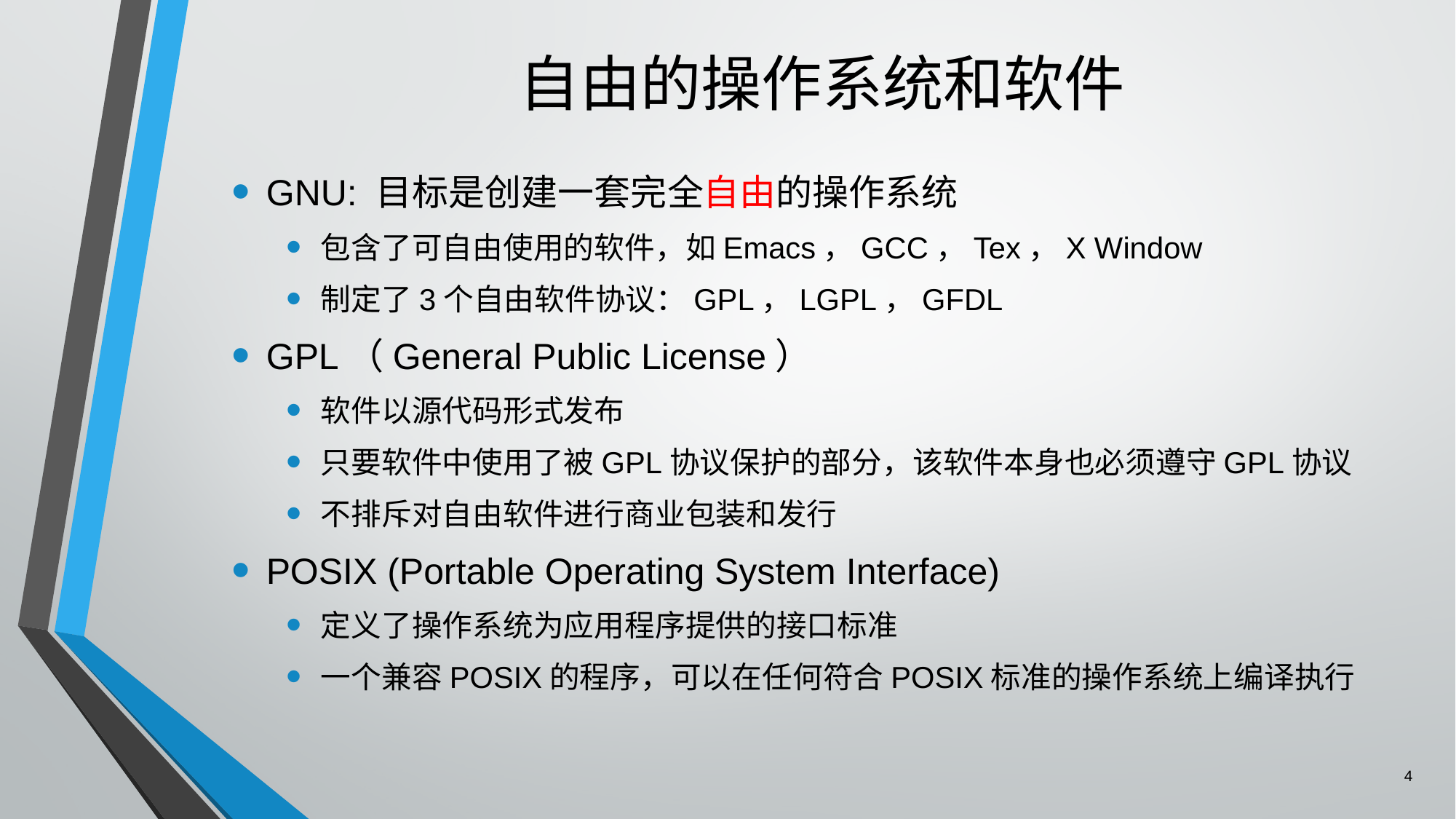

# 自由的操作系统和软件
GNU: 目标是创建一套完全自由的操作系统
包含了可自由使用的软件，如Emacs，GCC，Tex，X Window
制定了3个自由软件协议：GPL，LGPL，GFDL
GPL（General Public License）
软件以源代码形式发布
只要软件中使用了被GPL协议保护的部分，该软件本身也必须遵守GPL协议
不排斥对自由软件进行商业包装和发行
POSIX (Portable Operating System Interface)
定义了操作系统为应用程序提供的接口标准
一个兼容POSIX的程序，可以在任何符合POSIX标准的操作系统上编译执行
4